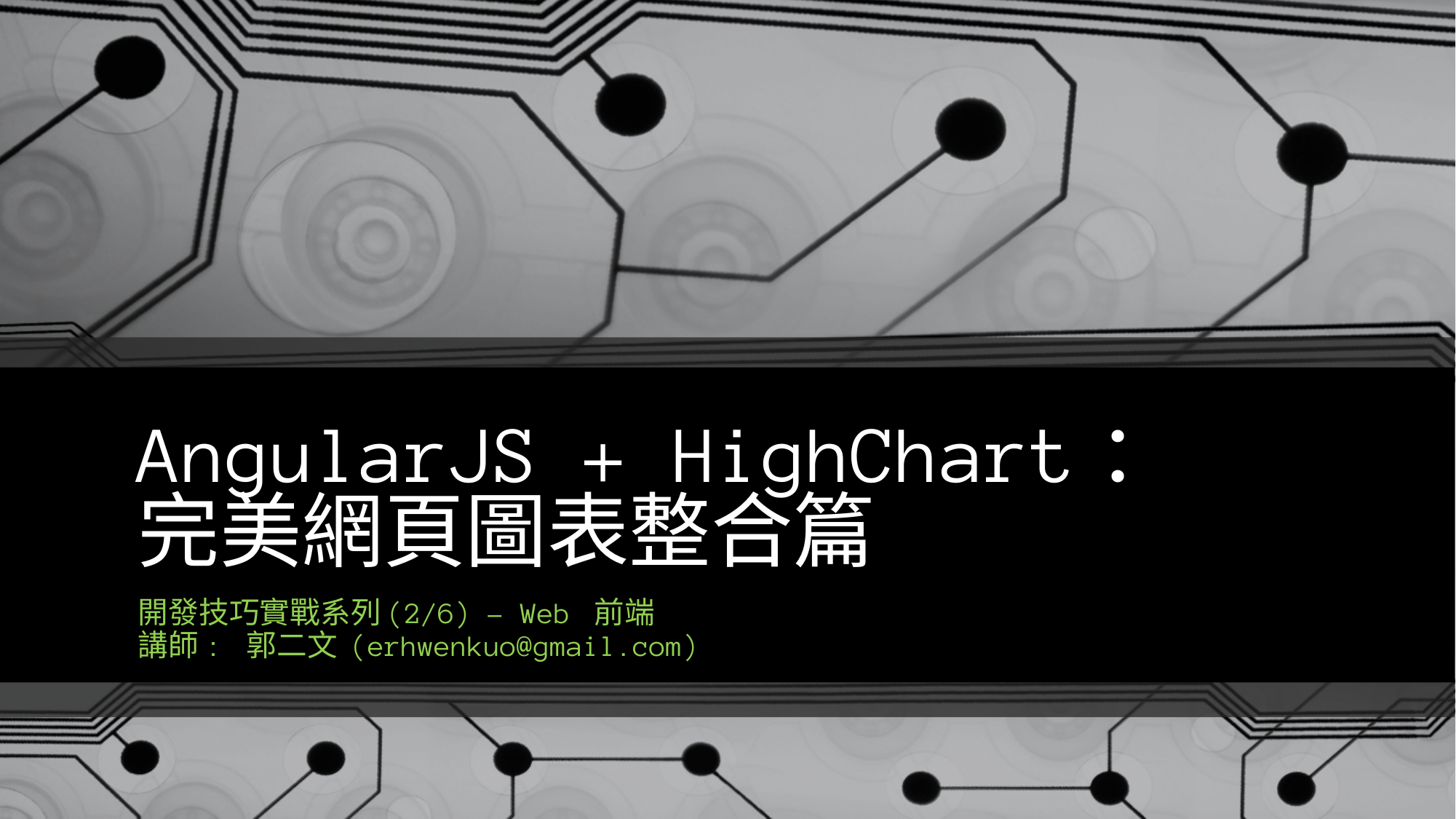

# AngularJS + HighChart： 完美網頁圖表整合篇
開發技巧實戰系列(2/6) - Web 前端
講師: 郭二文 (erhwenkuo@gmail.com)